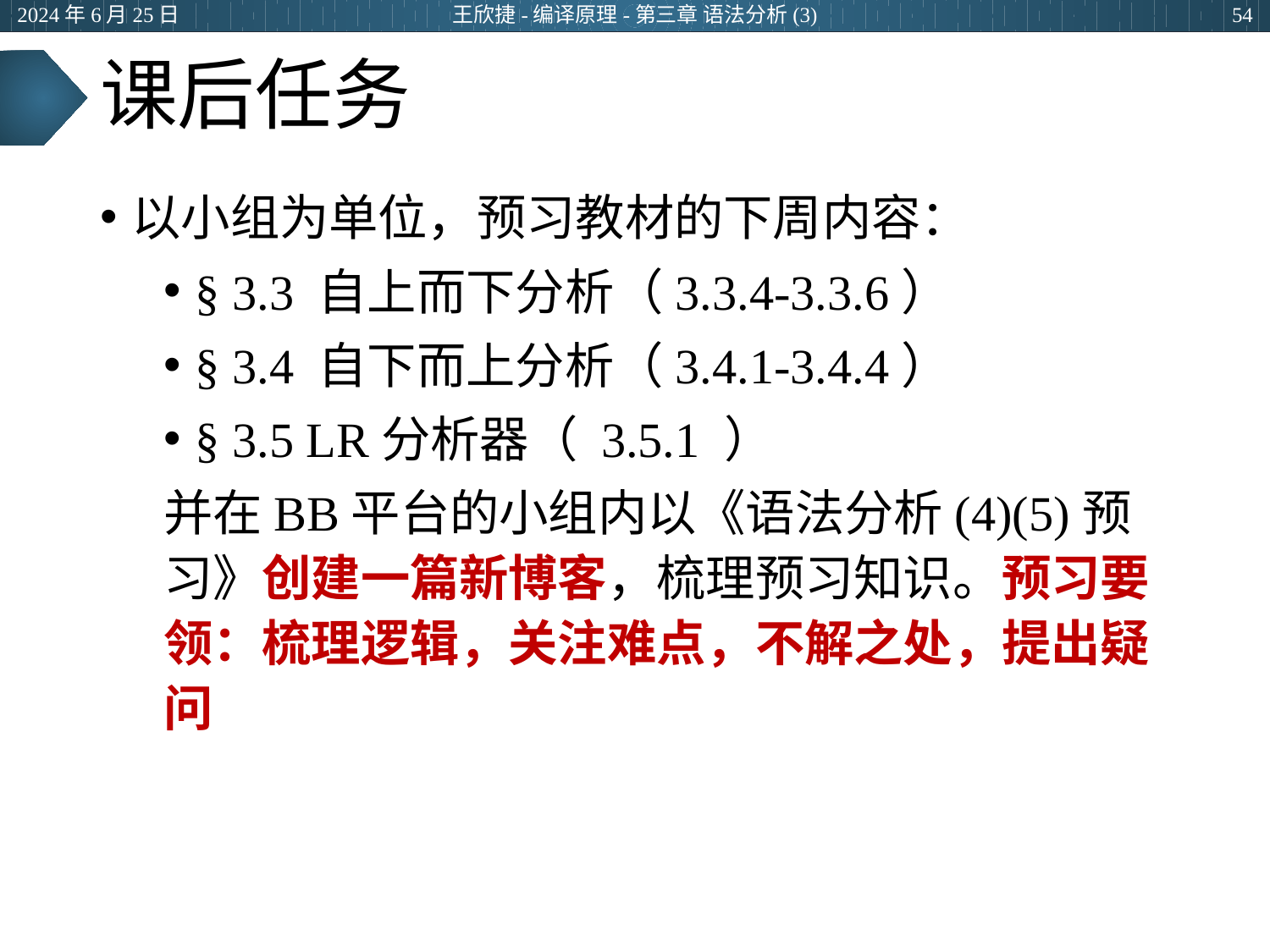

2024年6月25日
王欣捷-编译原理-第三章 语法分析(3)
54
# 课后任务
以小组为单位，预习教材的下周内容：
§ 3.3 自上而下分析（3.3.4-3.3.6）
§ 3.4 自下而上分析（3.4.1-3.4.4）
§ 3.5 LR分析器（ 3.5.1 ）
并在BB平台的小组内以《语法分析(4)(5)预习》创建一篇新博客，梳理预习知识。预习要领：梳理逻辑，关注难点，不解之处，提出疑问